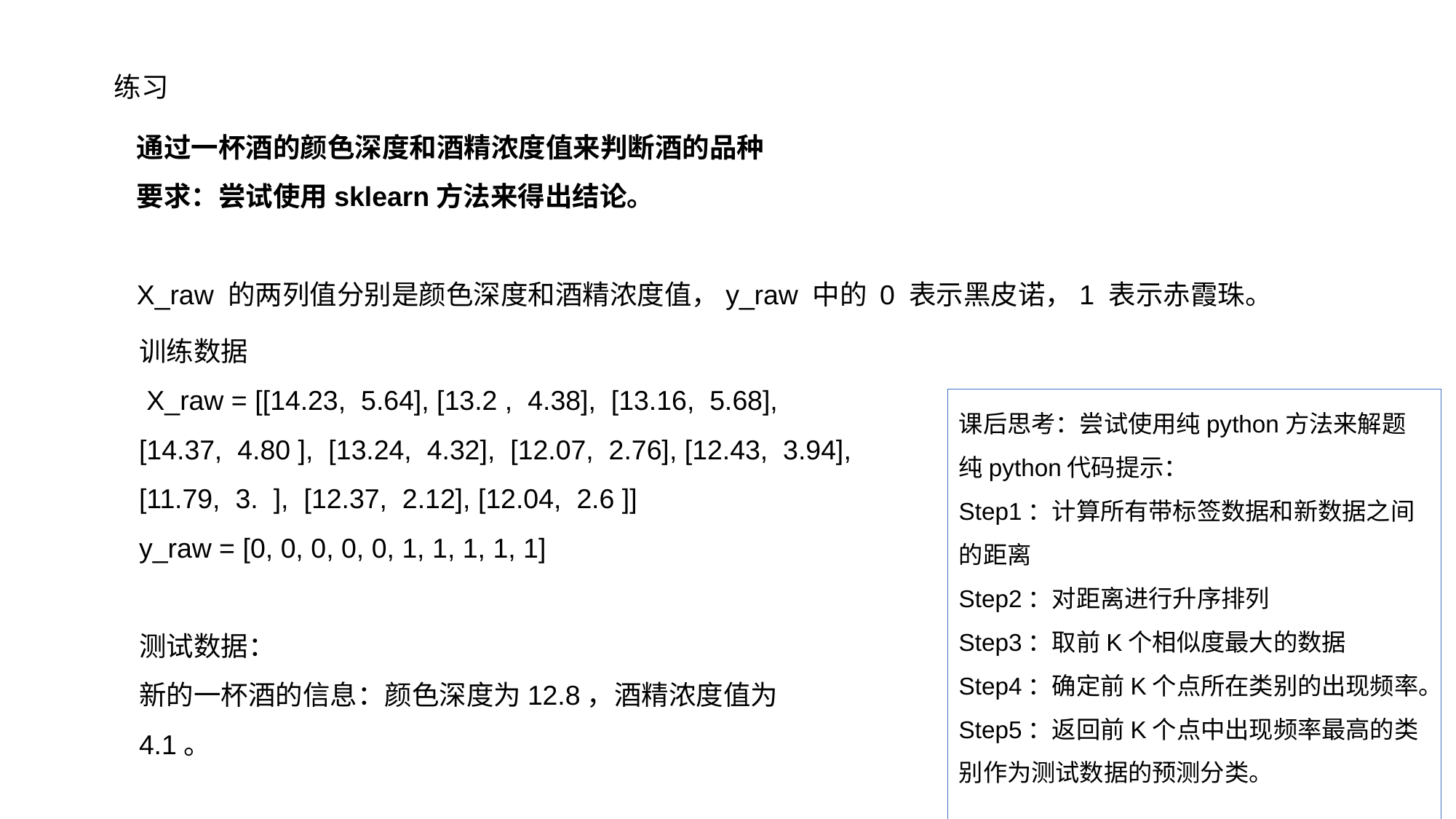

练习
通过一杯酒的颜色深度和酒精浓度值来判断酒的品种
要求：尝试使用sklearn方法来得出结论。

X_raw 的两列值分别是颜色深度和酒精浓度值，y_raw 中的 0 表示黑皮诺，1 表示赤霞珠。
训练数据
 X_raw = [[14.23,  5.64], [13.2 ,  4.38],  [13.16,  5.68], [14.37,  4.80 ],  [13.24,  4.32],  [12.07,  2.76], [12.43,  3.94], [11.79,  3.  ],  [12.37,  2.12], [12.04,  2.6 ]]
y_raw = [0, 0, 0, 0, 0, 1, 1, 1, 1, 1]

测试数据：
新的一杯酒的信息：颜色深度为12.8，酒精浓度值为4.1。
课后思考：尝试使用纯python方法来解题
纯python代码提示：
Step1：计算所有带标签数据和新数据之间的距离
Step2：对距离进行升序排列
Step3：取前K个相似度最大的数据
Step4：确定前K个点所在类别的出现频率。
Step5：返回前K个点中出现频率最高的类别作为测试数据的预测分类。